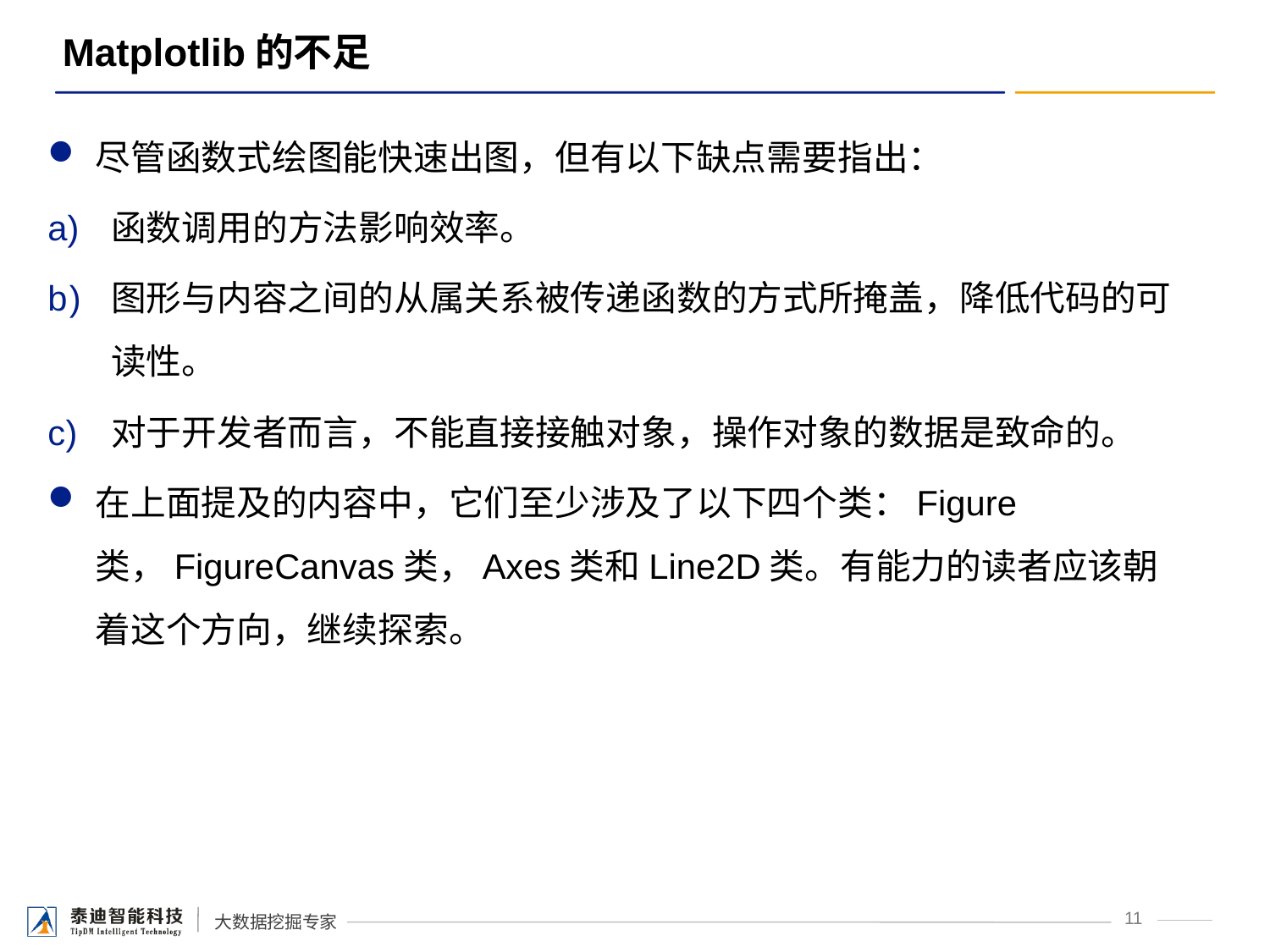

# Matplotlib的不足
尽管函数式绘图能快速出图，但有以下缺点需要指出：
函数调用的方法影响效率。
图形与内容之间的从属关系被传递函数的方式所掩盖，降低代码的可读性。
对于开发者而言，不能直接接触对象，操作对象的数据是致命的。
在上面提及的内容中，它们至少涉及了以下四个类：Figure类，FigureCanvas类，Axes类和Line2D类。有能力的读者应该朝着这个方向，继续探索。